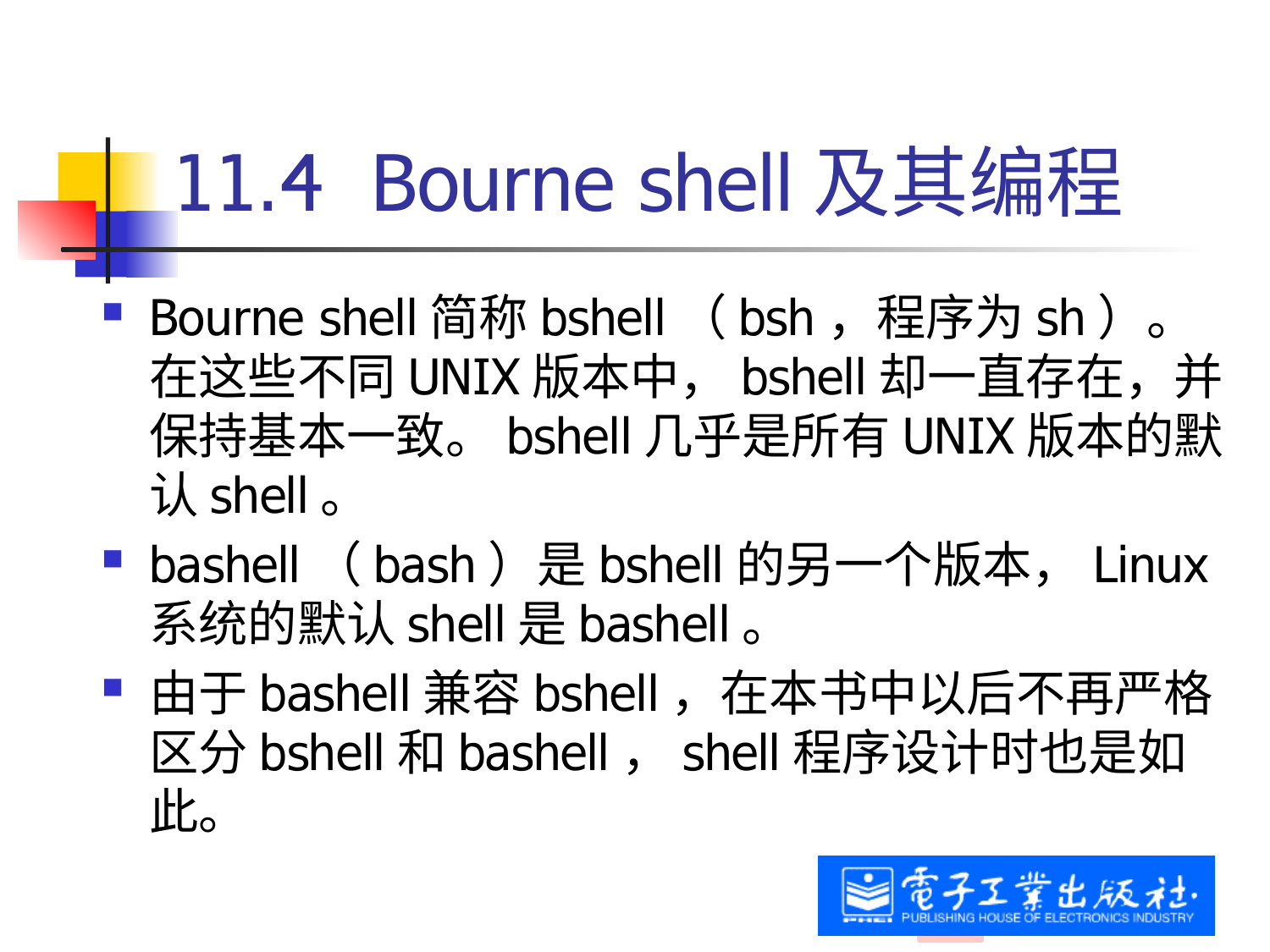

# 11.4  Bourne shell及其编程
Bourne shell简称bshell（bsh，程序为sh）。在这些不同UNIX版本中，bshell却一直存在，并保持基本一致。bshell几乎是所有UNIX版本的默认shell。
bashell（bash）是bshell的另一个版本，Linux系统的默认shell是bashell。
由于bashell兼容bshell，在本书中以后不再严格区分bshell和bashell，shell程序设计时也是如此。